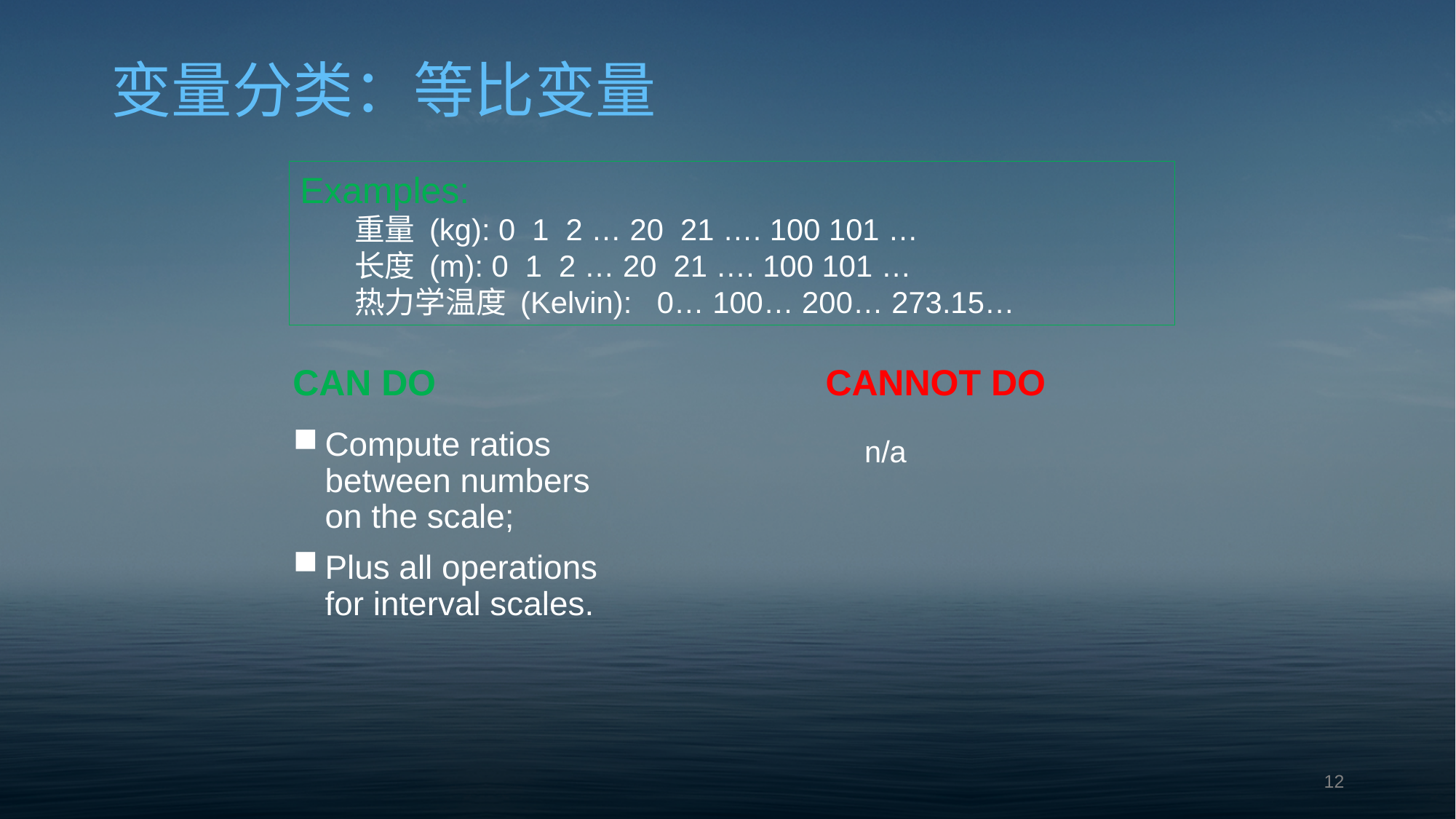

# 变量分类：等比变量
Examples:
重量 (kg): 0  1  2 … 20  21 …. 100 101 …
长度 (m): 0  1  2 … 20  21 …. 100 101 …
热力学温度 (Kelvin):   0… 100… 200… 273.15…
CAN DO
CANNOT DO
Compute ratios between numbers on the scale;
Plus all operations for interval scales.

n/a
12